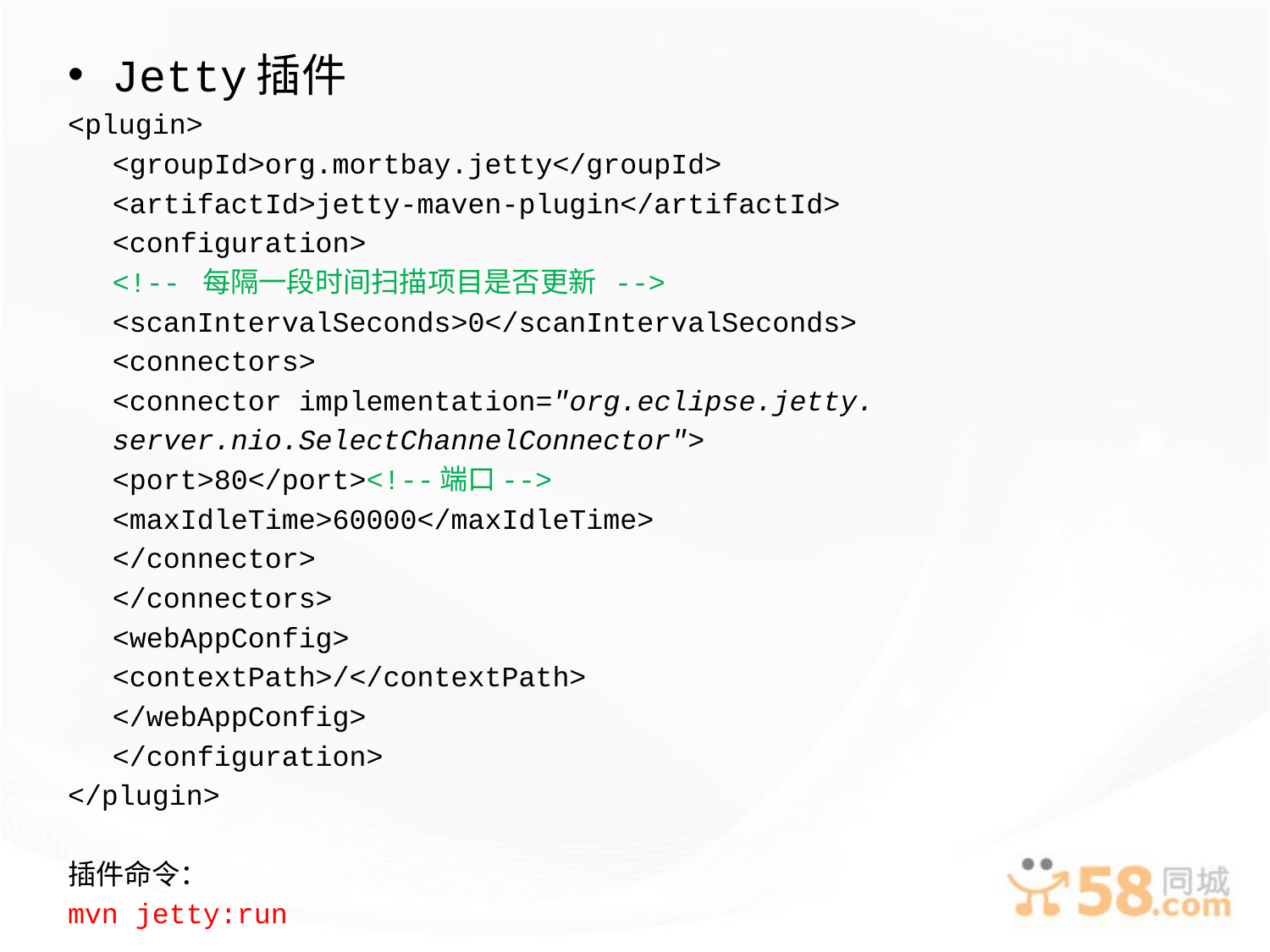

Jetty插件
<plugin>
	<groupId>org.mortbay.jetty</groupId>
	<artifactId>jetty-maven-plugin</artifactId>
	<configuration>
		<!-- 每隔一段时间扫描项目是否更新  -->
		<scanIntervalSeconds>0</scanIntervalSeconds>
		<connectors>
			<connector implementation="org.eclipse.jetty.
				server.nio.SelectChannelConnector">
				<port>80</port><!--端口-->
				<maxIdleTime>60000</maxIdleTime>
			</connector>
		</connectors>
		<webAppConfig>
			<contextPath>/</contextPath>
		</webAppConfig>
	</configuration>
</plugin>

插件命令：
mvn jetty:run